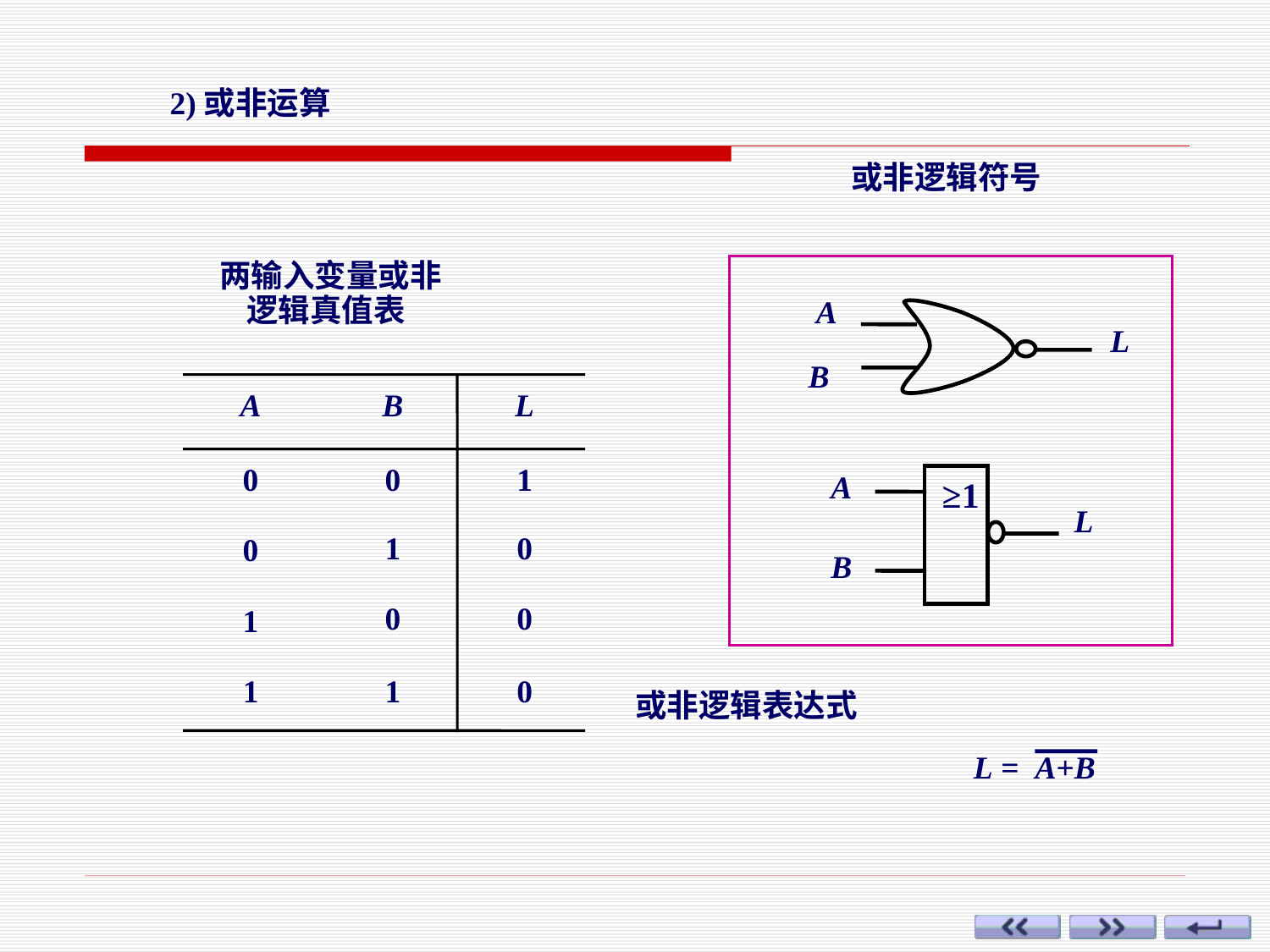

2)或非运算
或非逻辑符号

A
L
B

A
≥1
L
B
    两输入变量或非
　　逻辑真值表

A
B
L
0
0
1
1
0
0
0
0
1
1
1
0
或非逻辑表达式
L =  A+B